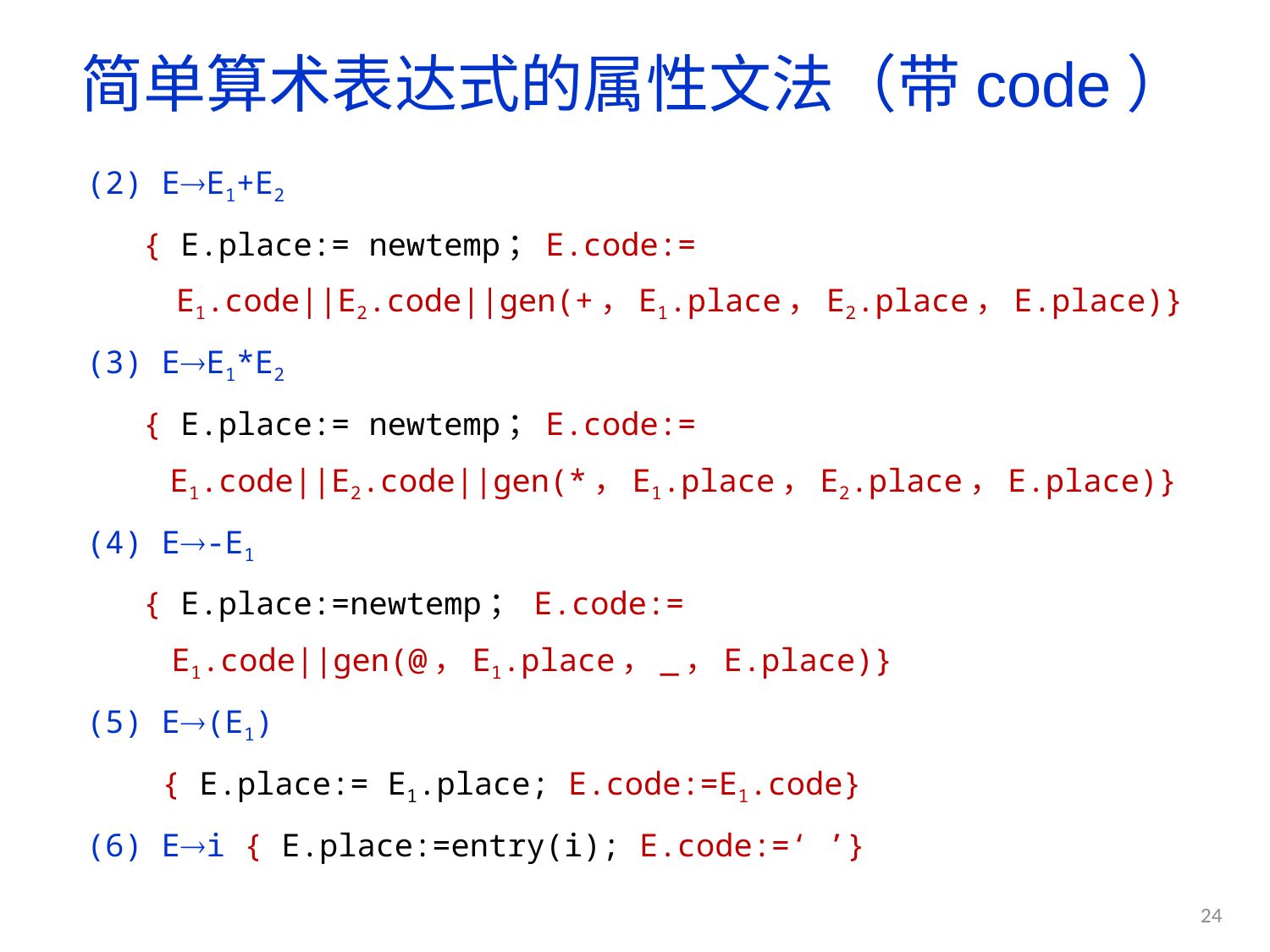

# 简单算术表达式的属性文法（带code）
(2) E→E1+E2
{ E.place:= newtemp；E.code:=
 E1.code||E2.code||gen(+，E1.place，E2.place，E.place)}
(3) E→E1*E2
{ E.place:= newtemp；E.code:=
E1.code||E2.code||gen(*，E1.place，E2.place，E.place)}
(4) E→-E1
{ E.place:=newtemp； E.code:=
E1.code||gen(@，E1.place，_，E.place)}
(5) E→(E1)
 { E.place:= E1.place; E.code:=E1.code}
(6) E→i { E.place:=entry(i); E.code:=‘ ’}
24